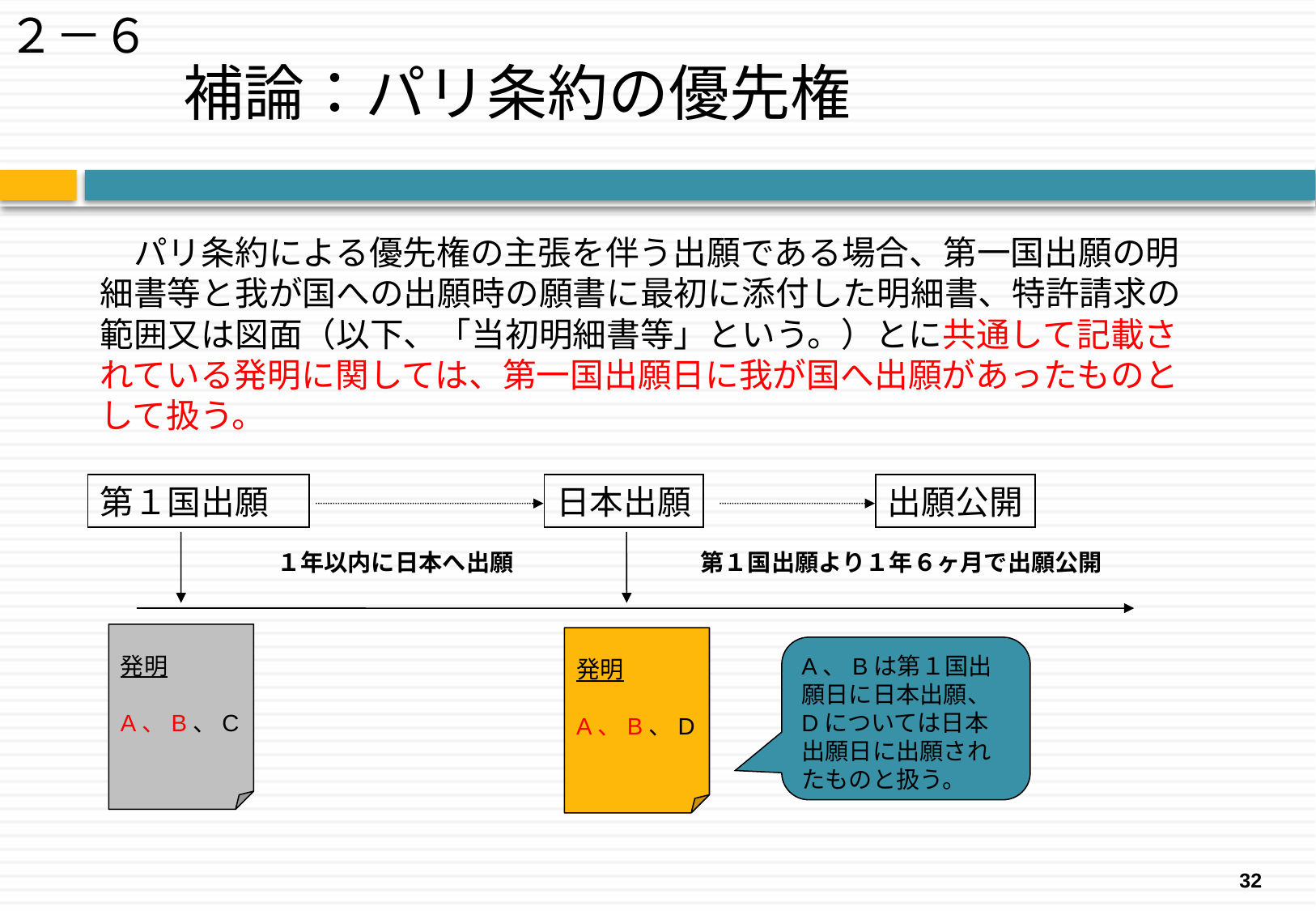

２－６
# 補論：パリ条約の優先権
　パリ条約による優先権の主張を伴う出願である場合、第一国出願の明細書等と我が国への出願時の願書に最初に添付した明細書、特許請求の範囲又は図面（以下、「当初明細書等」という。）とに共通して記載されている発明に関しては、第一国出願日に我が国へ出願があったものとして扱う。
第１国出願
日本出願
出願公開

１年以内に日本へ出願
第１国出願より１年６ヶ月で出願公開

発明

A、B、C

発明

A、B、D

A、Bは第１国出願日に日本出願、Dについては日本出願日に出願されたものと扱う。
32